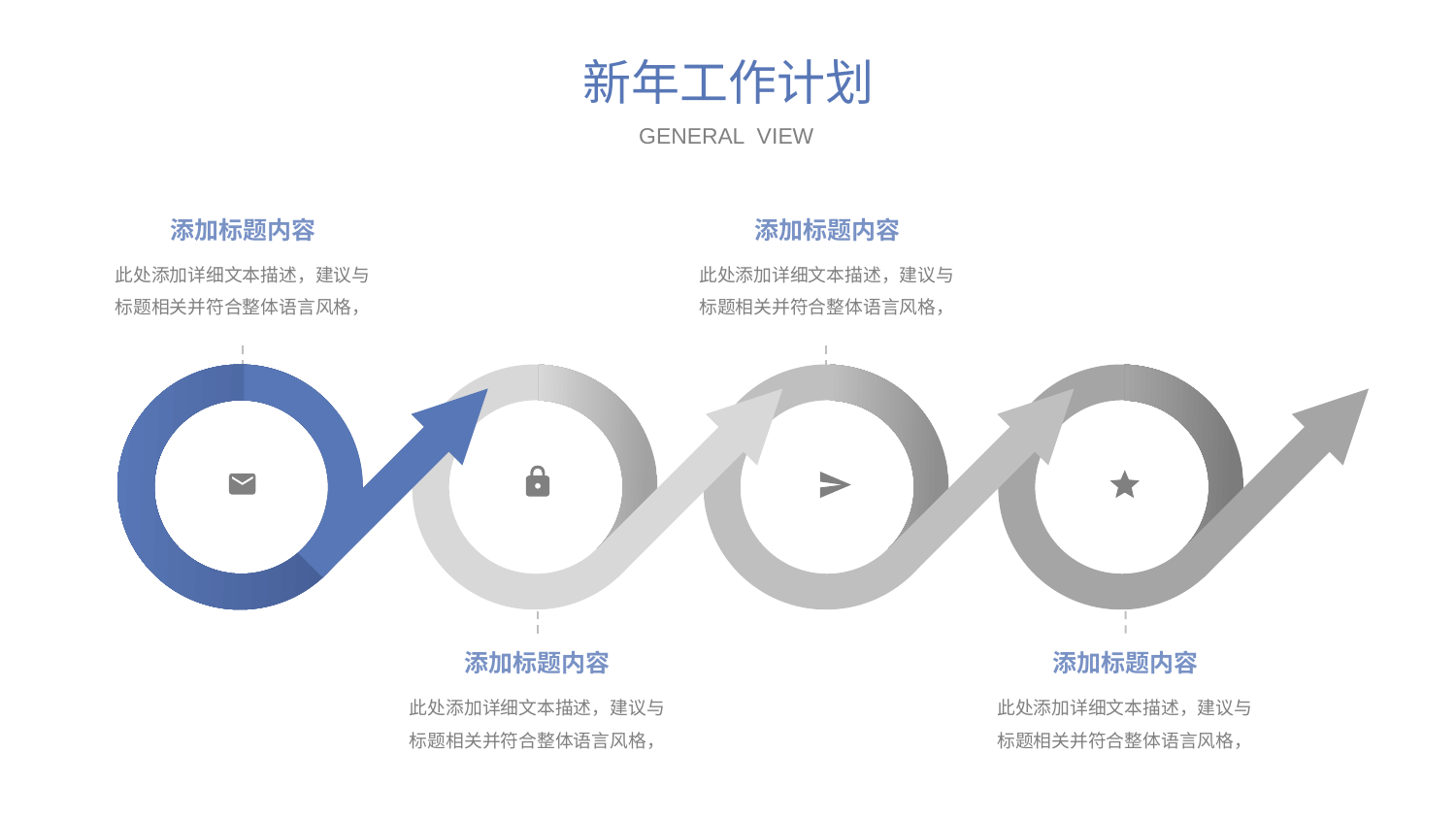

新年工作计划
GENERAL  VIEW
添加标题内容
添加标题内容
此处添加详细文本描述，建议与标题相关并符合整体语言风格，
此处添加详细文本描述，建议与标题相关并符合整体语言风格，

添加标题内容
添加标题内容
此处添加详细文本描述，建议与标题相关并符合整体语言风格，
此处添加详细文本描述，建议与标题相关并符合整体语言风格，